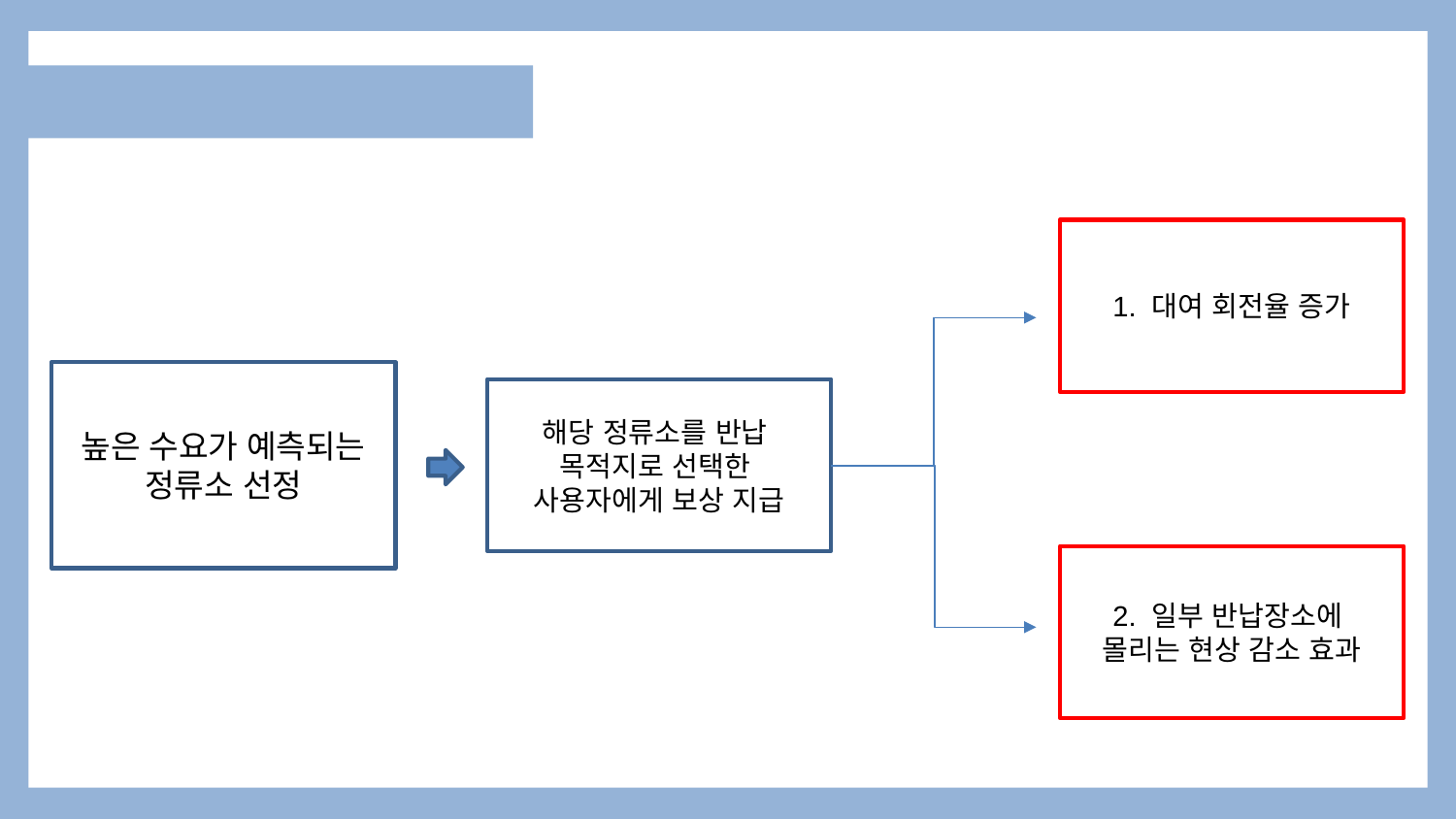

4. 활용 방안
1. 대여 회전율 증가
높은 수요가 예측되는 정류소 선정
해당 정류소를 반납
목적지로 선택한
사용자에게 보상 지급

2. 일부 반납장소에
몰리는 현상 감소 효과